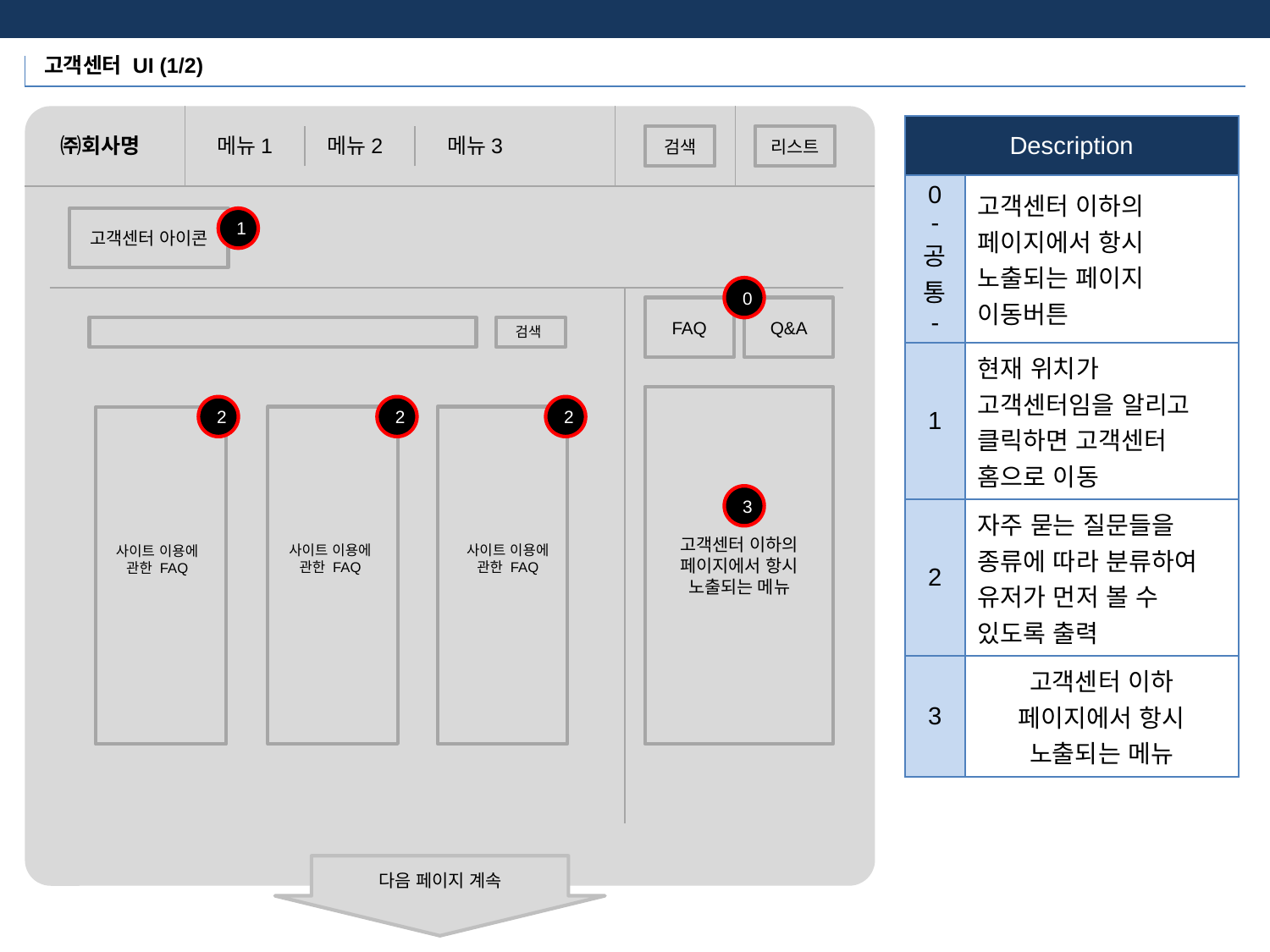

고객센터 UI (1/2)

| Description |  |
| --- | --- |
| 0 - 공통 - | 고객센터 이하의 페이지에서 항시 노출되는 페이지 이동버튼 |
| 1 | 현재 위치가 고객센터임을 알리고 클릭하면 고객센터 홈으로 이동 |
| 2 | 자주 묻는 질문들을 종류에 따라 분류하여 유저가 먼저 볼 수 있도록 출력 |
| 3 | 고객센터 이하 페이지에서 항시 노출되는 메뉴 |
㈜회사명
메뉴1
메뉴2
메뉴3
검색
리스트
고객센터 아이콘
1
0
FAQ
Q&A

검색
고객센터 이하의
페이지에서 항시
노출되는 메뉴
2
2
2

3
사이트 이용에
관한 FAQ
사이트 이용에
관한 FAQ
사이트 이용에
관한 FAQ
다음 페이지 계속